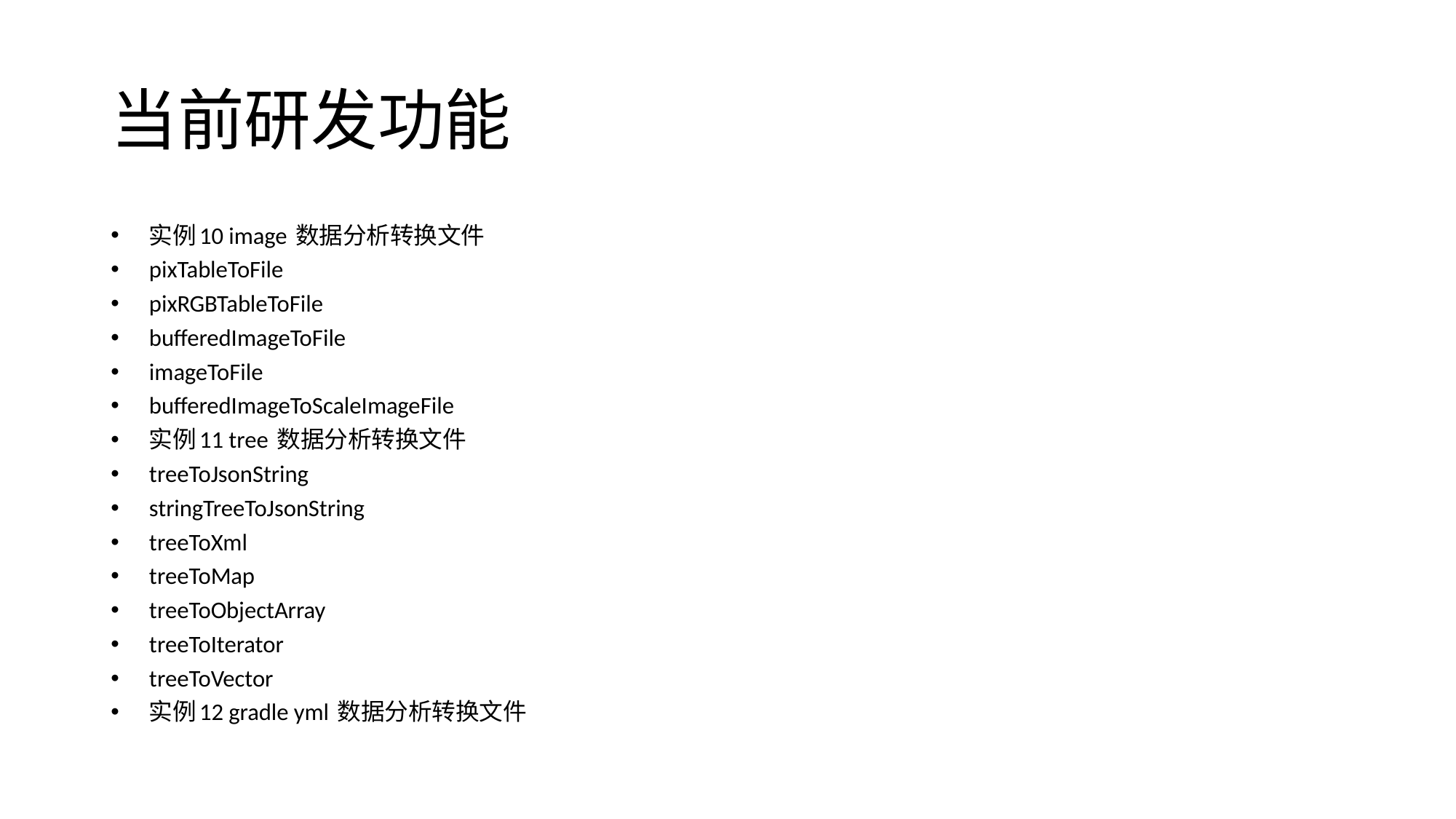

# 当前研发功能
实例10 image 数据分析转换文件
pixTableToFile
pixRGBTableToFile
bufferedImageToFile
imageToFile
bufferedImageToScaleImageFile
实例11 tree 数据分析转换文件
treeToJsonString
stringTreeToJsonString
treeToXml
treeToMap
treeToObjectArray
treeToIterator
treeToVector
实例12 gradle yml 数据分析转换文件